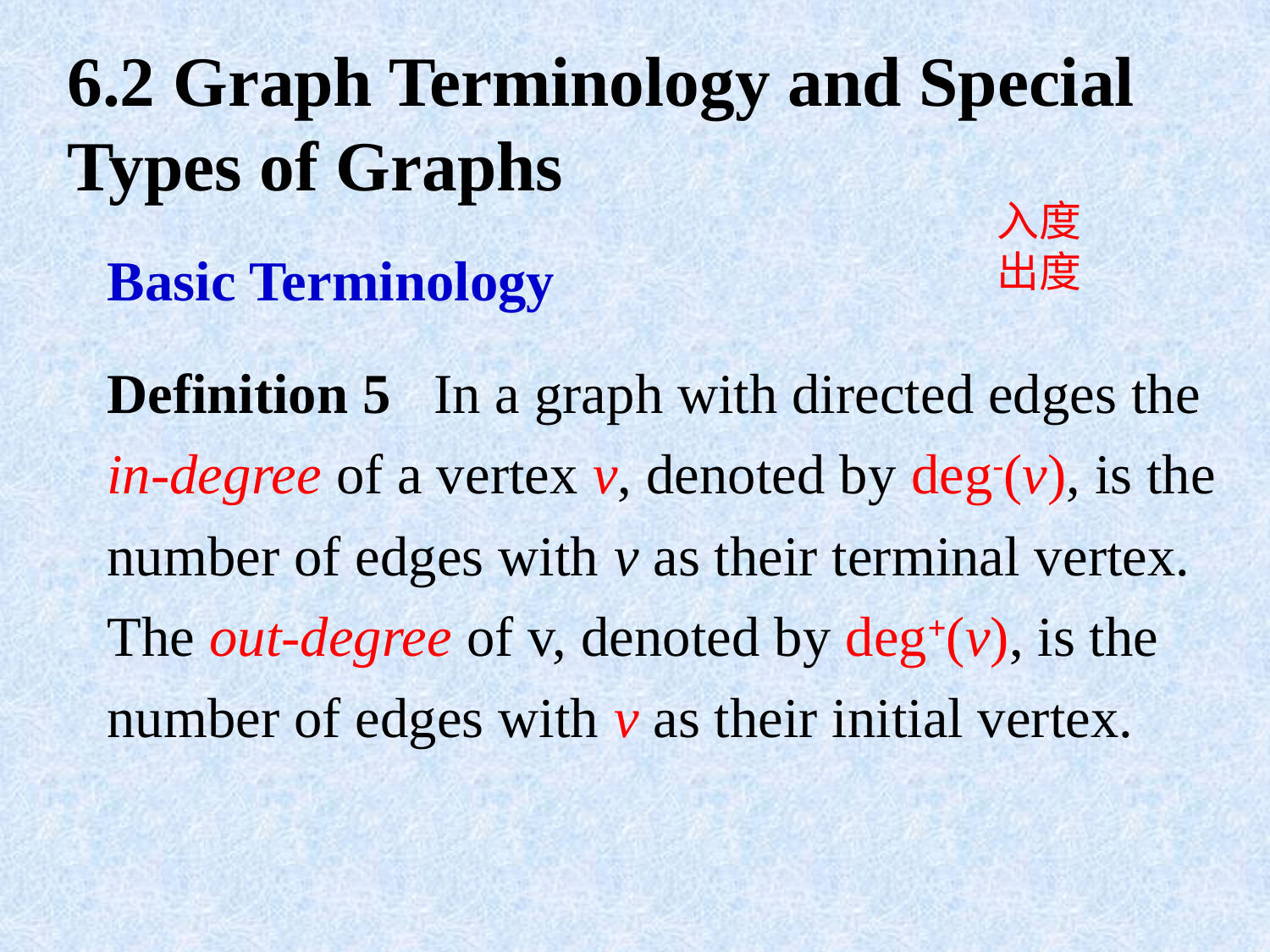

6.2 Graph Terminology and Special Types of Graphs
入度
出度
Basic Terminology
Definition 5   In a graph with directed edges the in-degree of a vertex v, denoted by deg-(v), is the number of edges with v as their terminal vertex. The out-degree of v, denoted by deg+(v), is the number of edges with v as their initial vertex.